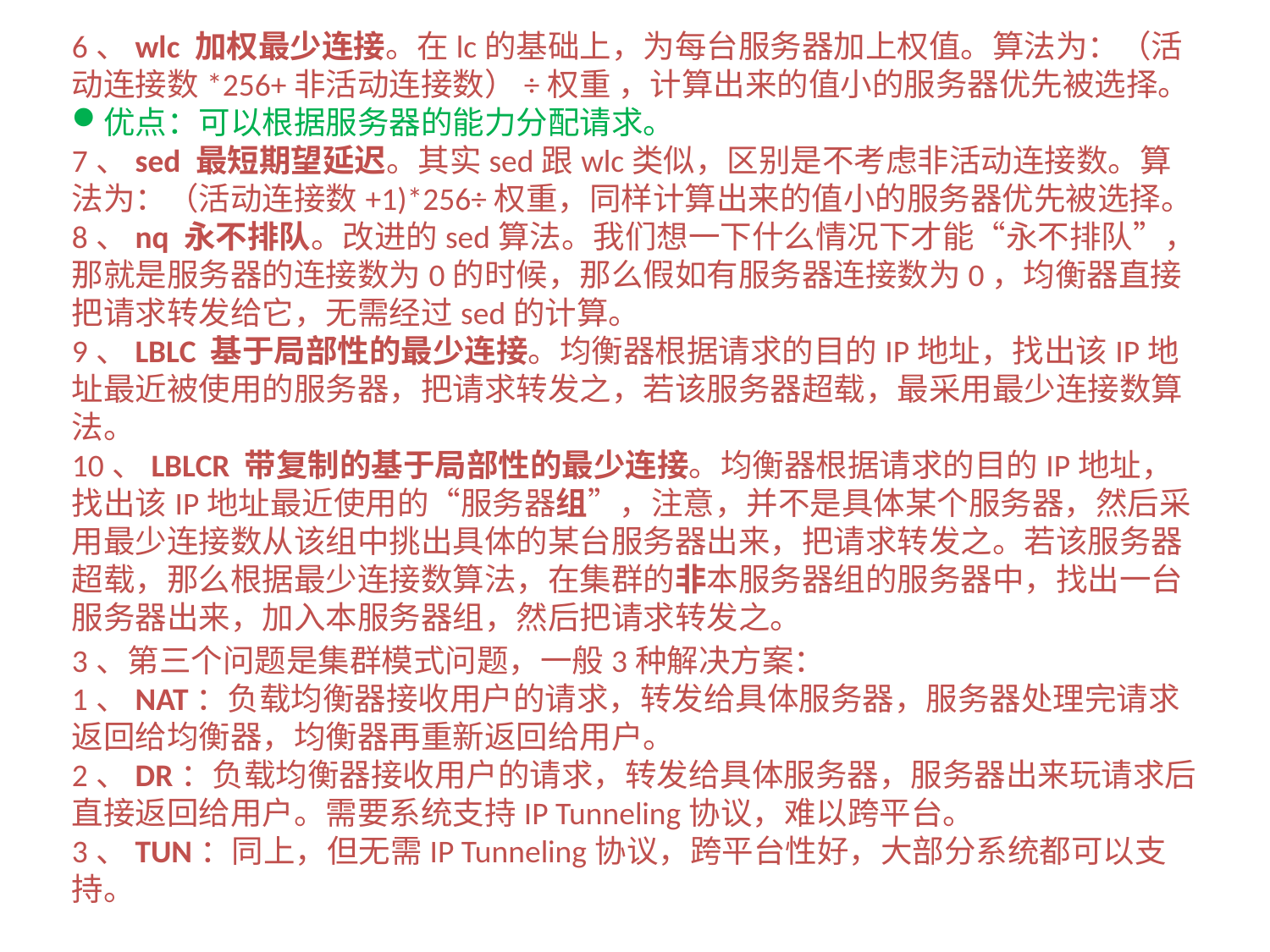

6、wlc 加权最少连接。在lc的基础上，为每台服务器加上权值。算法为：（活动连接数*256+非活动连接数）÷权重 ，计算出来的值小的服务器优先被选择。
优点：可以根据服务器的能力分配请求。
7、sed 最短期望延迟。其实sed跟wlc类似，区别是不考虑非活动连接数。算法为：（活动连接数+1)*256÷权重，同样计算出来的值小的服务器优先被选择。
8、nq 永不排队。改进的sed算法。我们想一下什么情况下才能“永不排队”，那就是服务器的连接数为0的时候，那么假如有服务器连接数为0，均衡器直接把请求转发给它，无需经过sed的计算。
9、LBLC 基于局部性的最少连接。均衡器根据请求的目的IP地址，找出该IP地址最近被使用的服务器，把请求转发之，若该服务器超载，最采用最少连接数算法。
10、LBLCR 带复制的基于局部性的最少连接。均衡器根据请求的目的IP地址，找出该IP地址最近使用的“服务器组”，注意，并不是具体某个服务器，然后采用最少连接数从该组中挑出具体的某台服务器出来，把请求转发之。若该服务器超载，那么根据最少连接数算法，在集群的非本服务器组的服务器中，找出一台服务器出来，加入本服务器组，然后把请求转发之。
3、第三个问题是集群模式问题，一般3种解决方案：
1、NAT：负载均衡器接收用户的请求，转发给具体服务器，服务器处理完请求返回给均衡器，均衡器再重新返回给用户。
2、DR：负载均衡器接收用户的请求，转发给具体服务器，服务器出来玩请求后直接返回给用户。需要系统支持IP Tunneling协议，难以跨平台。
3、TUN：同上，但无需IP Tunneling协议，跨平台性好，大部分系统都可以支持。